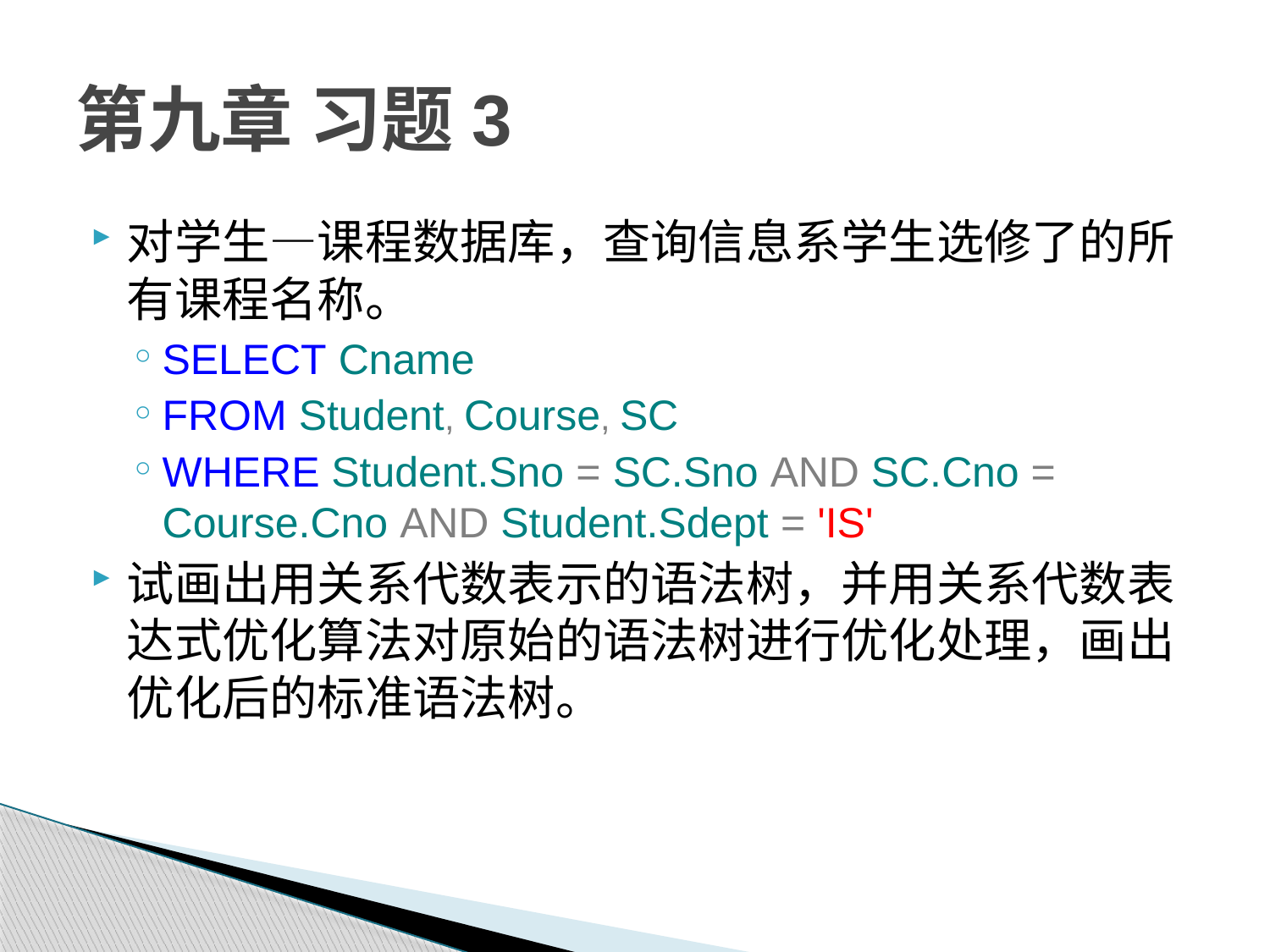

# 第九章 习题3
对学生—课程数据库，查询信息系学生选修了的所有课程名称。
SELECT Cname
FROM Student, Course, SC
WHERE Student.Sno = SC.Sno AND SC.Cno = Course.Cno AND Student.Sdept = 'IS'
试画出用关系代数表示的语法树，并用关系代数表达式优化算法对原始的语法树进行优化处理，画出优化后的标准语法树。